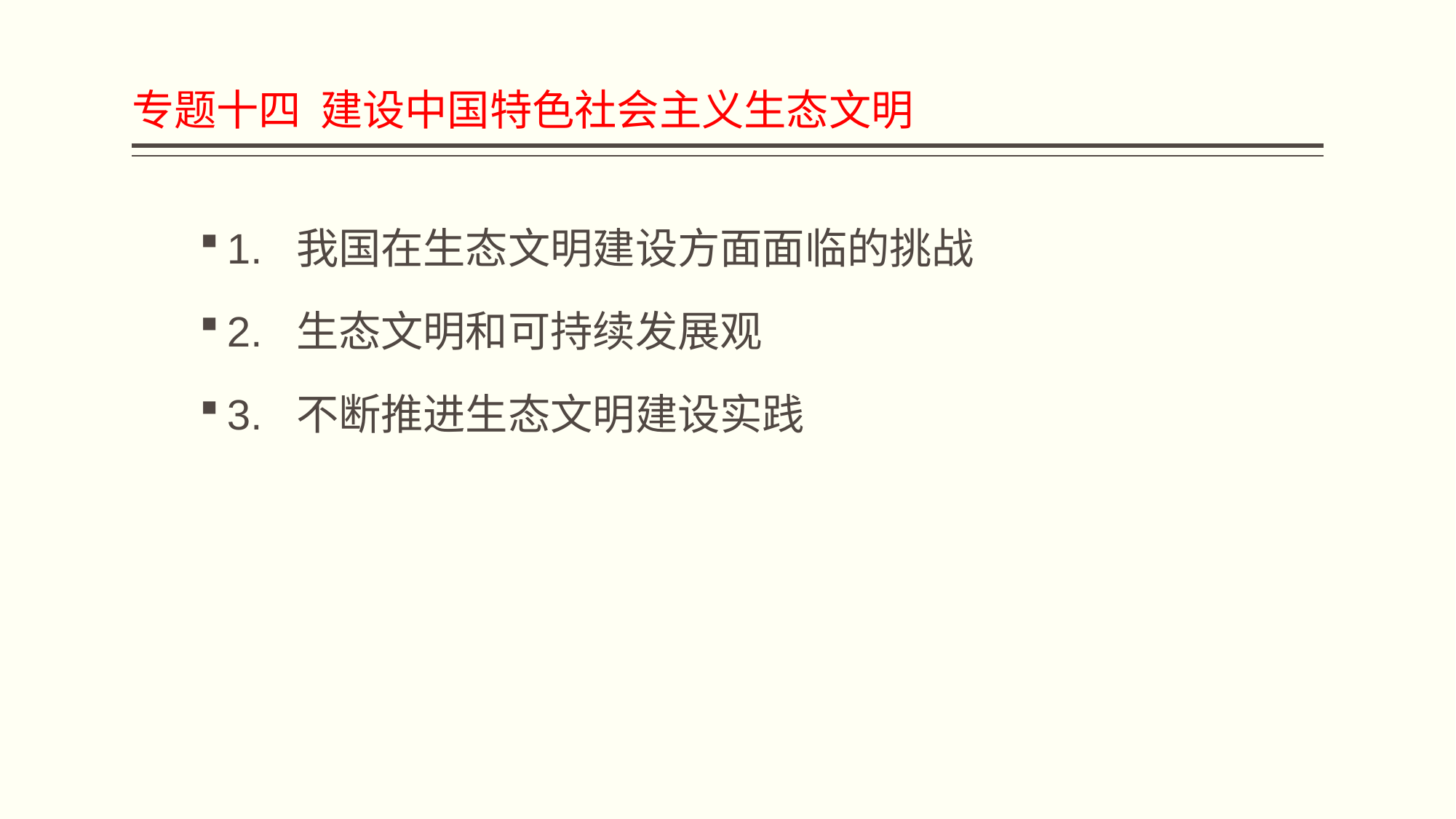

# 专题十四  建设中国特色社会主义生态文明
1.  我国在生态文明建设方面面临的挑战
2.  生态文明和可持续发展观
3.  不断推进生态文明建设实践